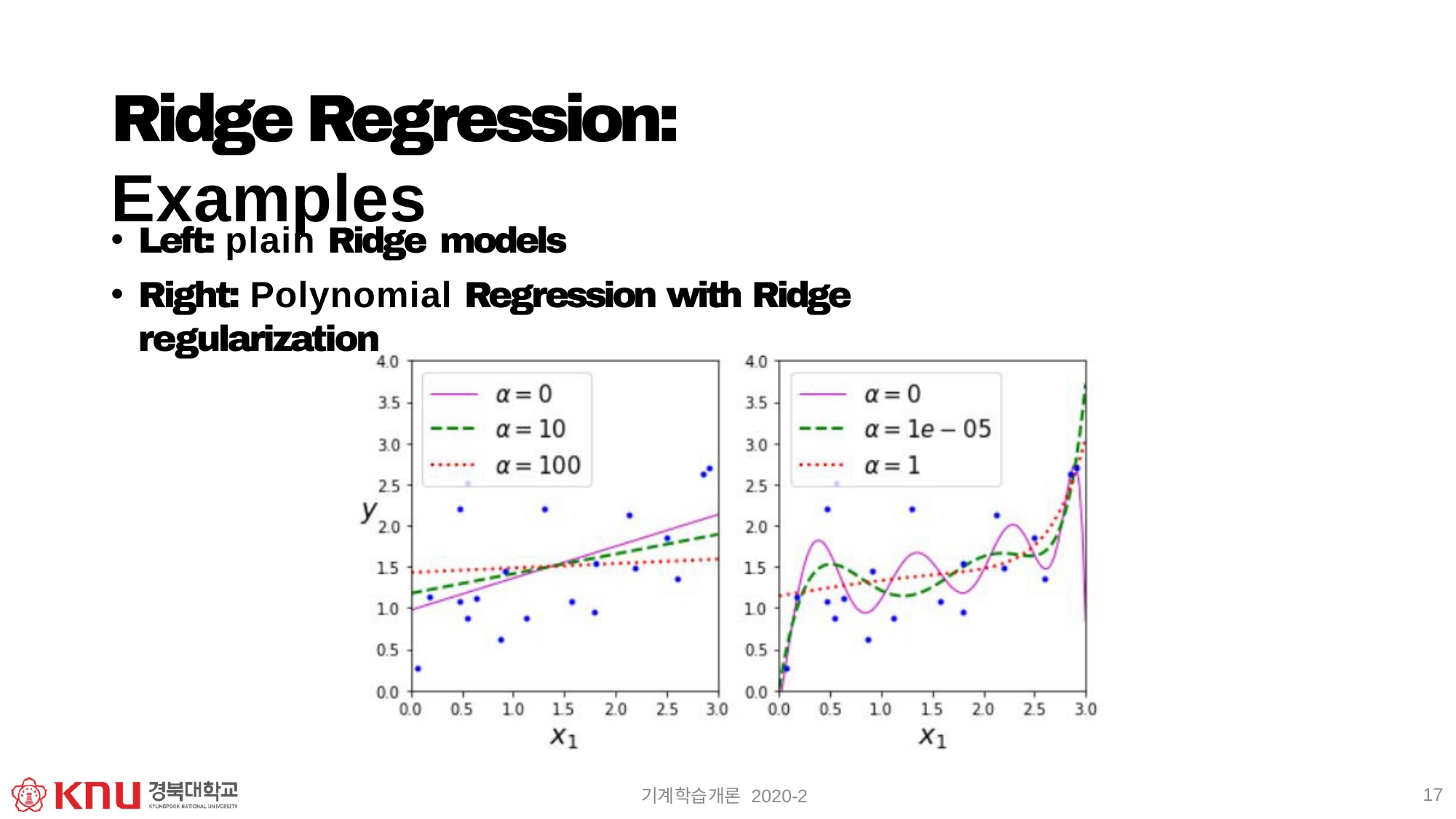

# Ridge Regression: Examples
Left: plain Ridge models
Right: Polynomial Regression with Ridge regularization

17
기계학습개론 2020-2